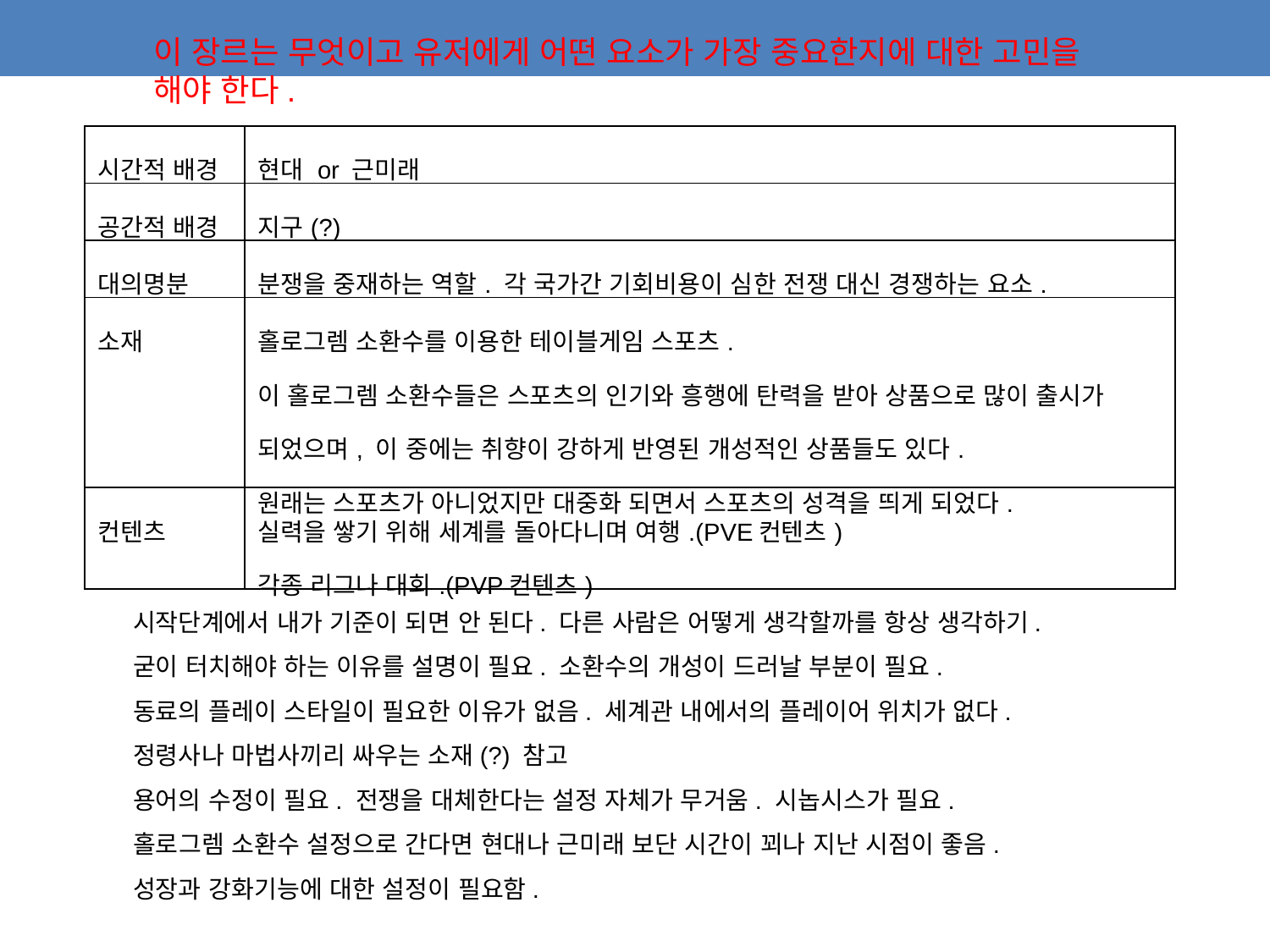

항목이 나뉘는 것은 표로 작성
이 장르는 무엇이고 유저에게 어떤 요소가 가장 중요한지에 대한 고민을
해야 한다.
| 시간적 배경 | 현대 or 근미래 |
| --- | --- |
| 공간적 배경 | 지구(?) |
| 대의명분 | 분쟁을 중재하는 역할. 각 국가간 기회비용이 심한 전쟁 대신 경쟁하는 요소. |
| 소재 | 홀로그렘 소환수를 이용한 테이블게임 스포츠. 이 홀로그렘 소환수들은 스포츠의 인기와 흥행에 탄력을 받아 상품으로 많이 출시가 되었으며, 이 중에는 취향이 강하게 반영된 개성적인 상품들도 있다. 원래는 스포츠가 아니었지만 대중화 되면서 스포츠의 성격을 띄게 되었다. |
| 컨텐츠 | 실력을 쌓기 위해 세계를 돌아다니며 여행.(PVE컨텐츠) 각종 리그나 대회.(PVP컨텐츠) |
시작단계에서 내가 기준이 되면 안 된다. 다른 사람은 어떻게 생각할까를 항상 생각하기.
굳이 터치해야 하는 이유를 설명이 필요. 소환수의 개성이 드러날 부분이 필요.
동료의 플레이 스타일이 필요한 이유가 없음. 세계관 내에서의 플레이어 위치가 없다.
정령사나 마법사끼리 싸우는 소재(?) 참고
용어의 수정이 필요. 전쟁을 대체한다는 설정 자체가 무거움. 시놉시스가 필요.
홀로그렘 소환수 설정으로 간다면 현대나 근미래 보단 시간이 꾀나 지난 시점이 좋음.
성장과 강화기능에 대한 설정이 필요함.